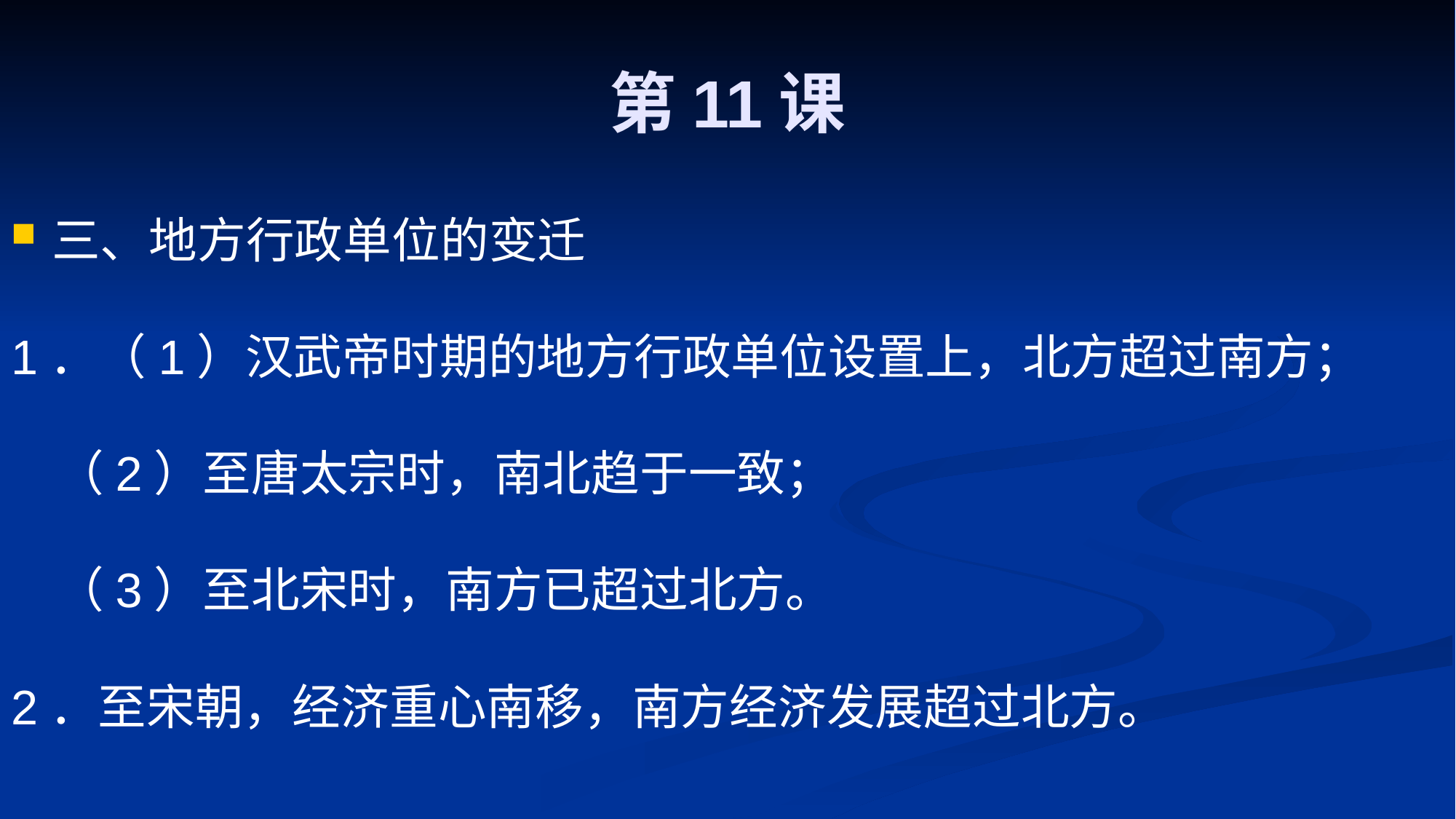

# 第11课
三、地方行政单位的变迁
1．（1）汉武帝时期的地方行政单位设置上，北方超过南方；
   （2）至唐太宗时，南北趋于一致；
   （3）至北宋时，南方已超过北方。
2．至宋朝，经济重心南移，南方经济发展超过北方。